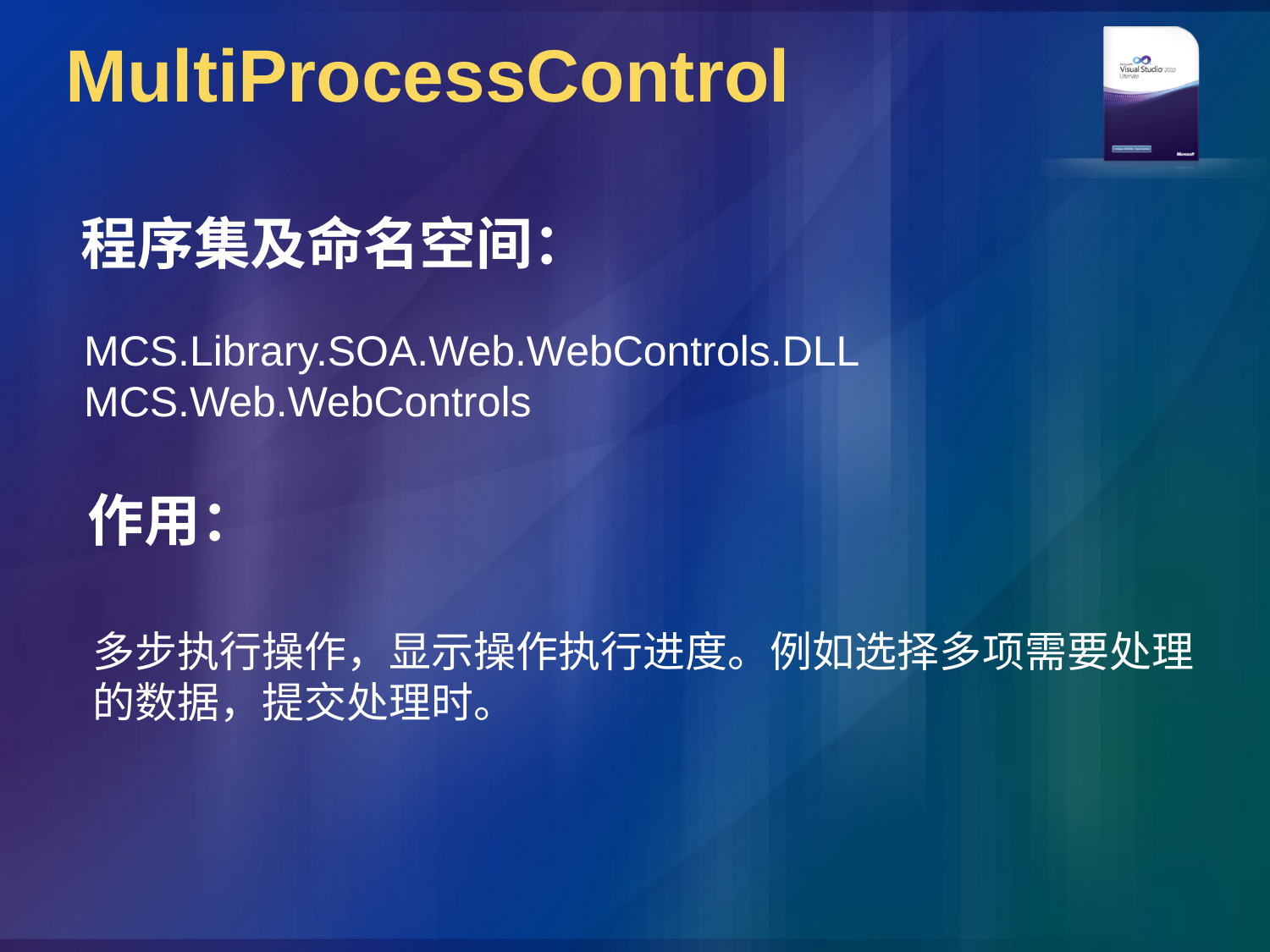

# MultiProcessControl
程序集及命名空间：
MCS.Library.SOA.Web.WebControls.DLL
MCS.Web.WebControls
作用：
多步执行操作，显示操作执行进度。例如选择多项需要处理的数据，提交处理时。